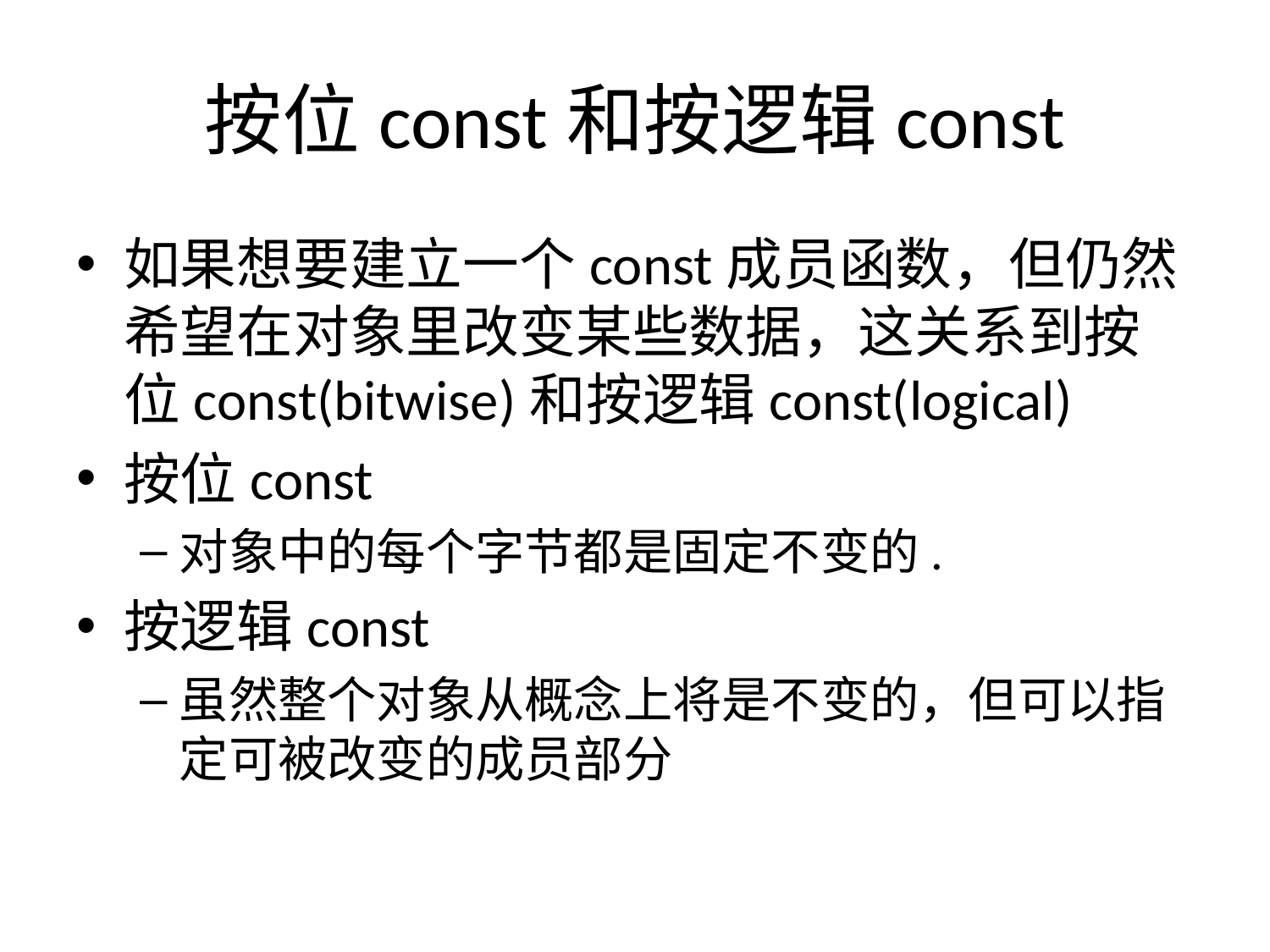

# 按位const和按逻辑const
如果想要建立一个const成员函数，但仍然希望在对象里改变某些数据，这关系到按位const(bitwise)和按逻辑const(logical)
按位const
对象中的每个字节都是固定不变的.
按逻辑const
虽然整个对象从概念上将是不变的，但可以指定可被改变的成员部分